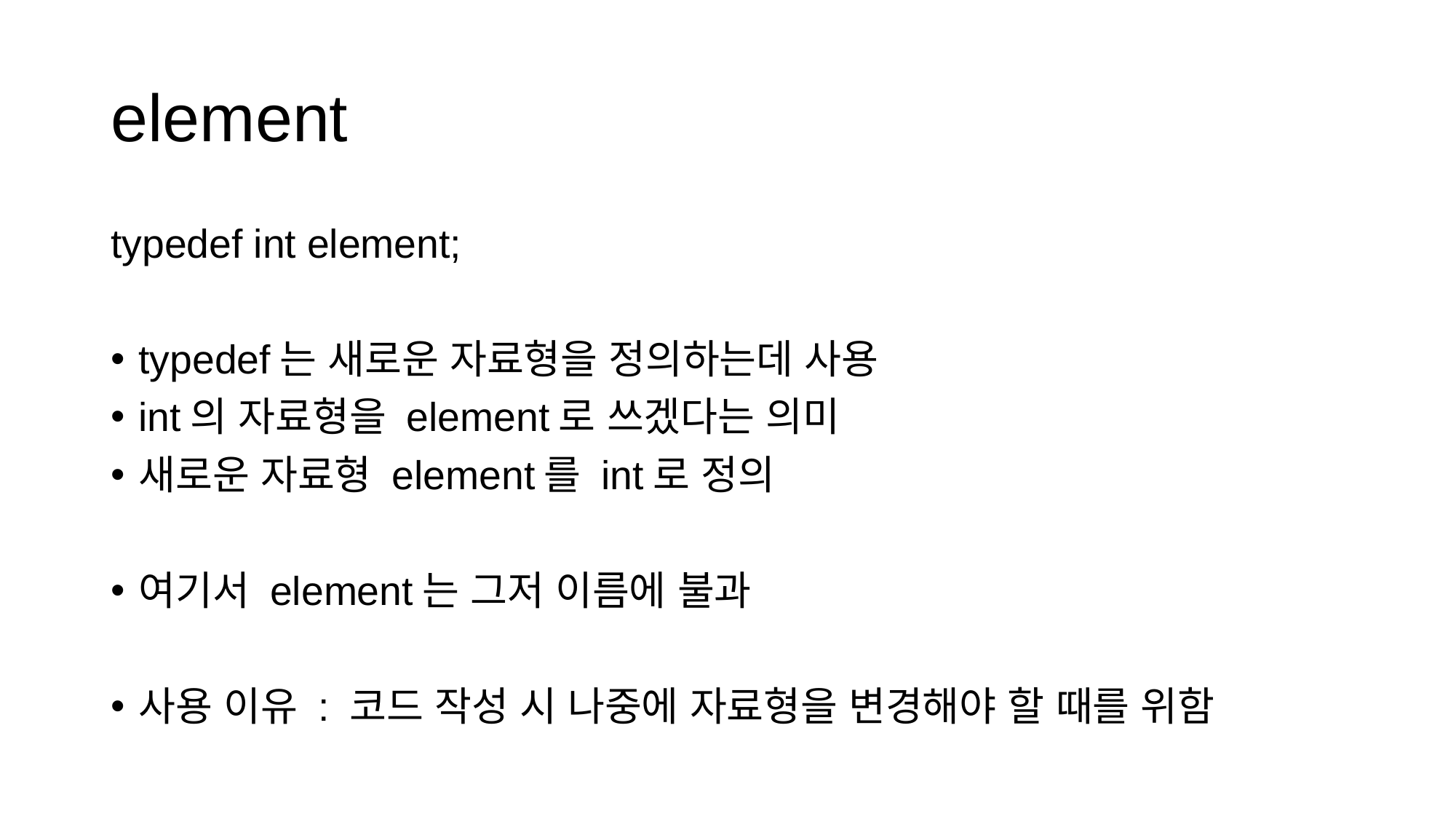

# element
typedef int element;

typedef는 새로운 자료형을 정의하는데 사용
int의 자료형을 element로 쓰겠다는 의미
새로운 자료형 element를 int로 정의

여기서 element는 그저 이름에 불과

사용 이유 : 코드 작성 시 나중에 자료형을 변경해야 할 때를 위함